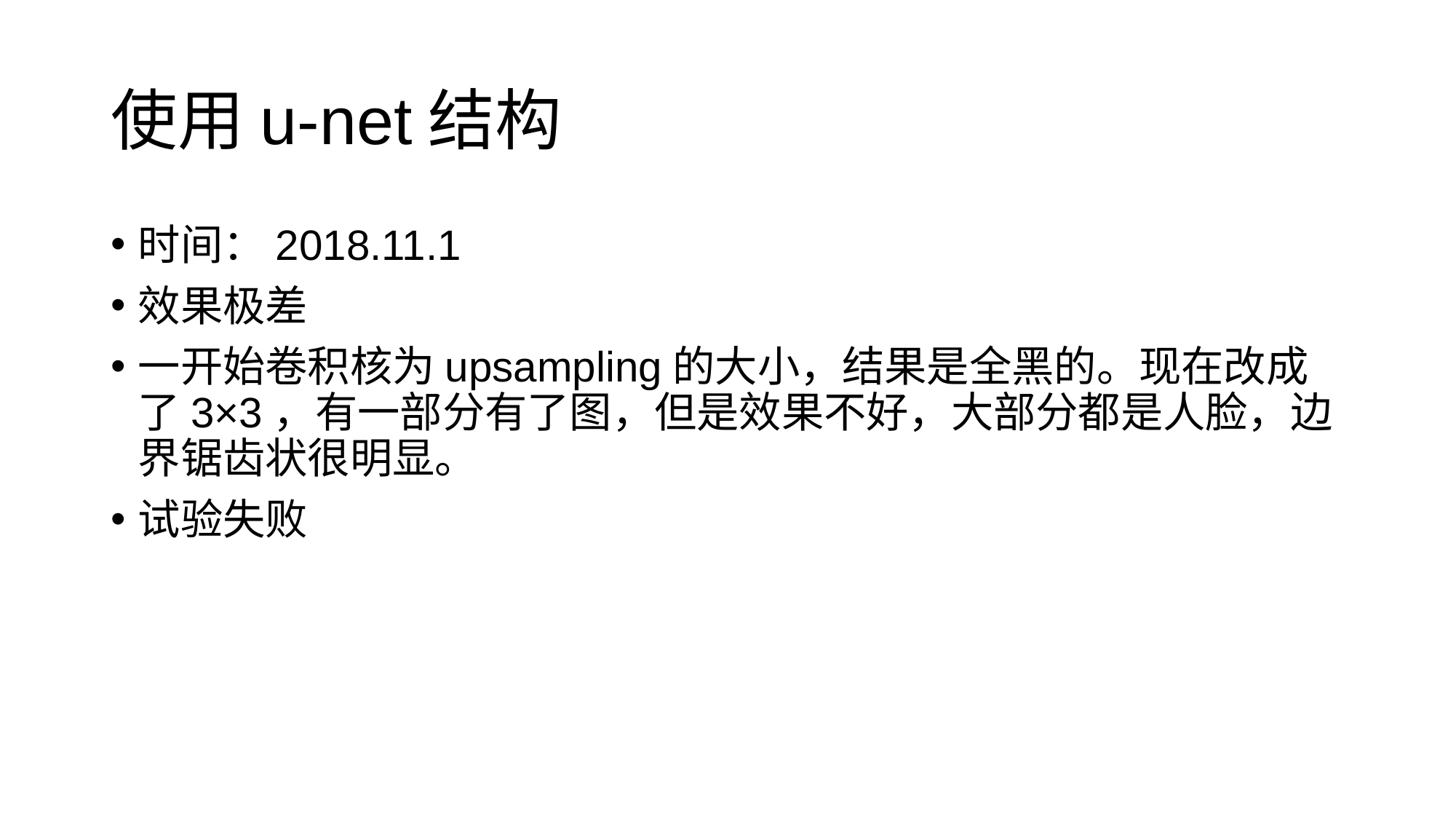

# 使用u-net结构
时间：2018.11.1
效果极差
一开始卷积核为upsampling的大小，结果是全黑的。现在改成了3×3，有一部分有了图，但是效果不好，大部分都是人脸，边界锯齿状很明显。
试验失败